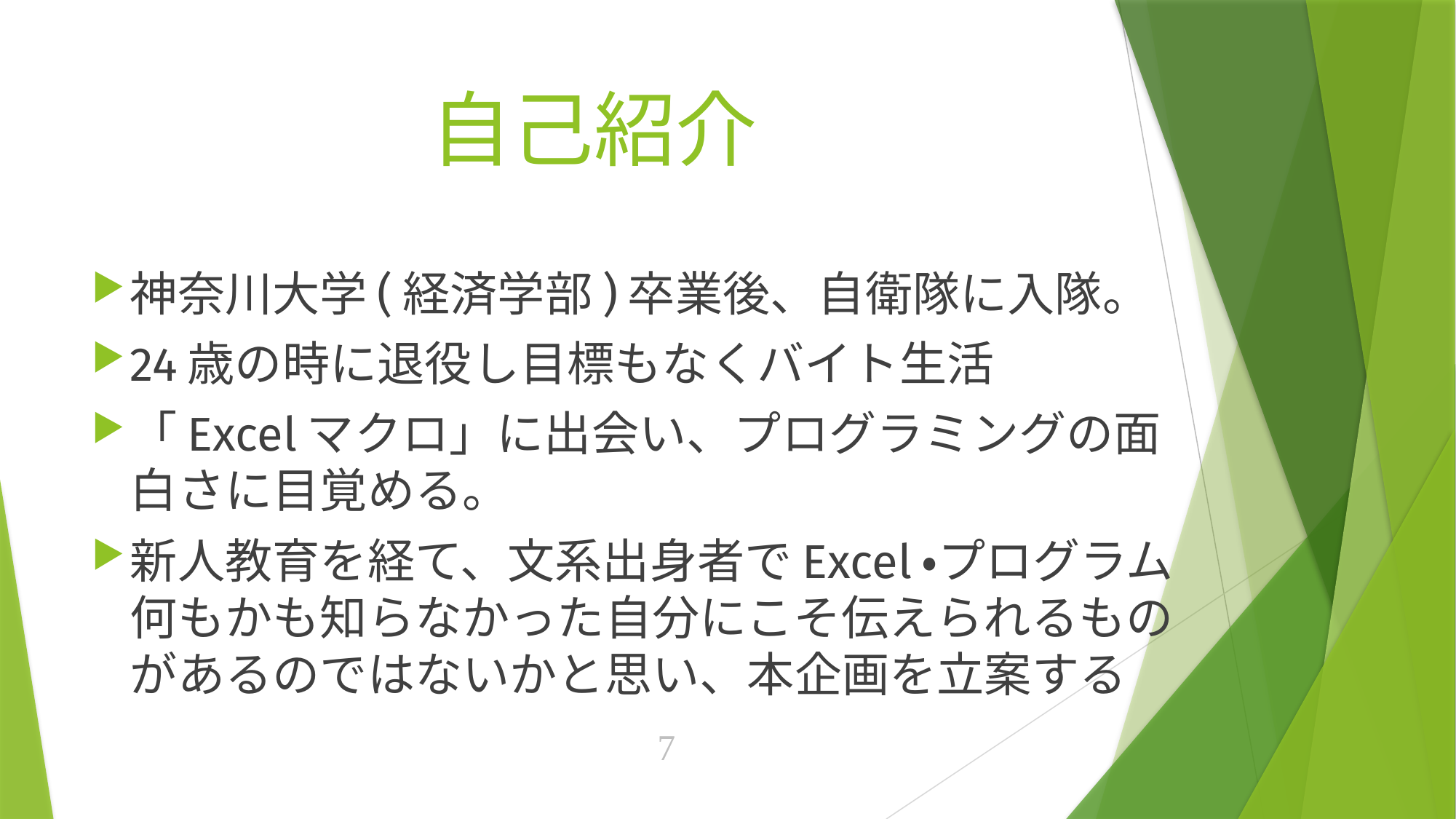

# 自己紹介
神奈川大学(経済学部)卒業後、自衛隊に入隊。
24歳の時に退役し目標もなくバイト生活
「Excelマクロ」に出会い、プログラミングの面白さに目覚める。
新人教育を経て、文系出身者でExcel・プログラム何もかも知らなかった自分にこそ伝えられるものがあるのではないかと思い、本企画を立案する

7